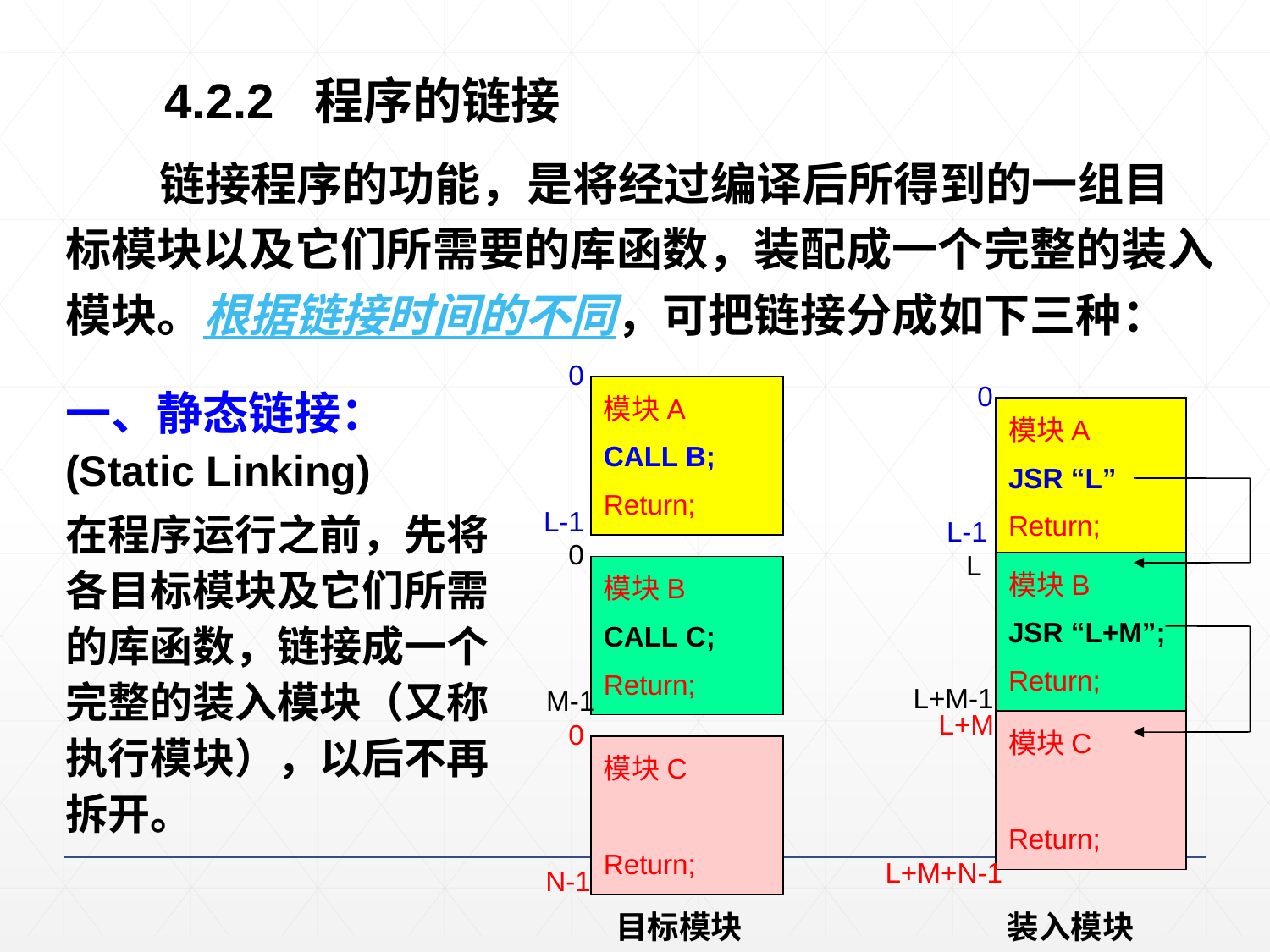

4.2.2  程序的链接
        链接程序的功能，是将经过编译后所得到的一组目标模块以及它们所需要的库函数，装配成一个完整的装入模块。根据链接时间的不同，可把链接分成如下三种：
0
模块A
CALL B;
Return;
L-1
0
模块B
CALL C;
Return;
M-1
0
模块C

Return;
N-1
0
模块A
JSR “L”
Return;
L-1

L
模块B
JSR “L+M”;
Return;
L+M-1

L+M
模块C

Return;
L+M+N-1
一、静态链接： (Static Linking)
在程序运行之前，先将各目标模块及它们所需的库函数，链接成一个完整的装入模块（又称执行模块），以后不再拆开。
目标模块
装入模块